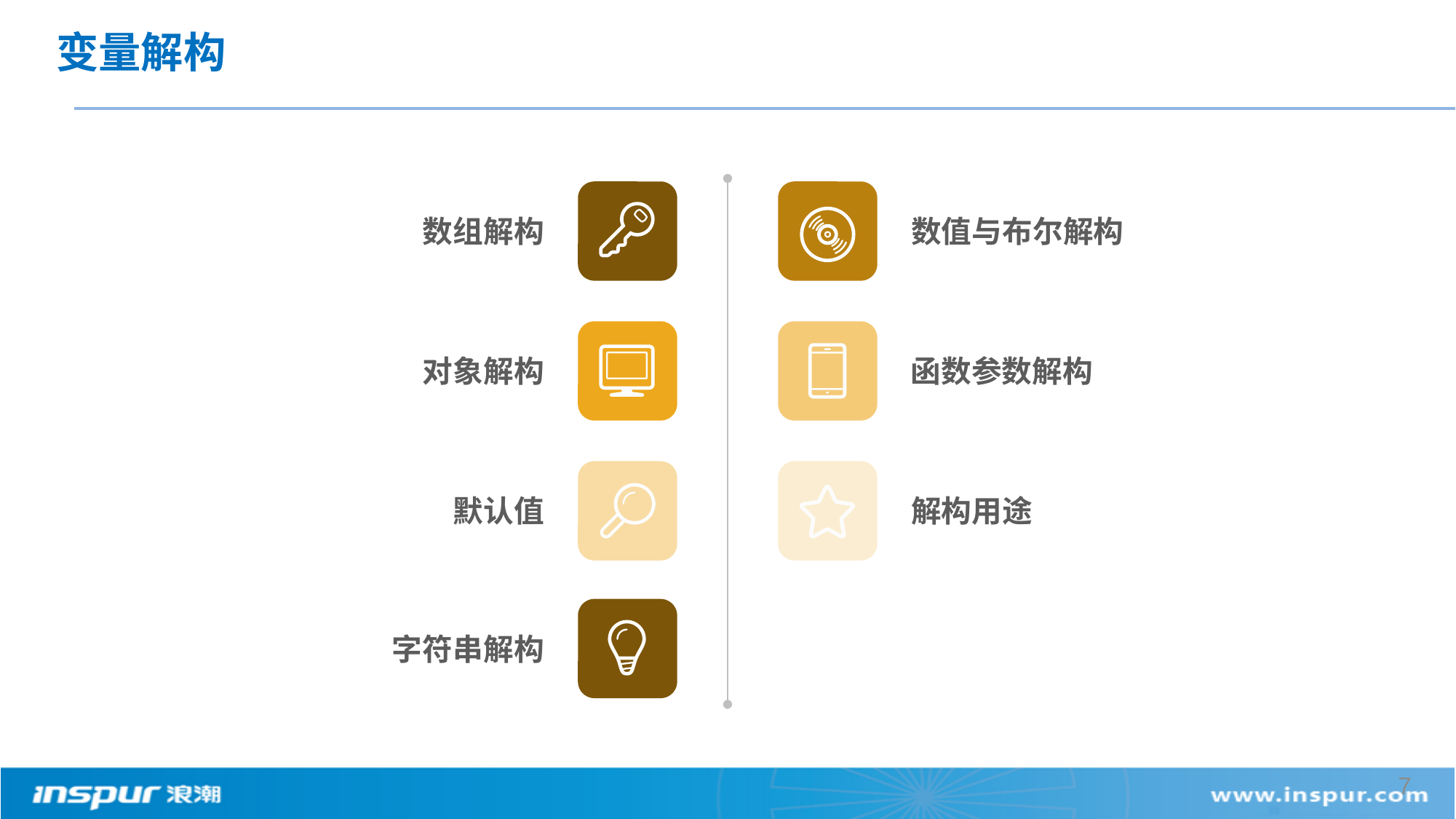

# 变量解构

数值与布尔解构
数组解构

对象解构
函数参数解构

默认值
解构用途

字符串解构
7